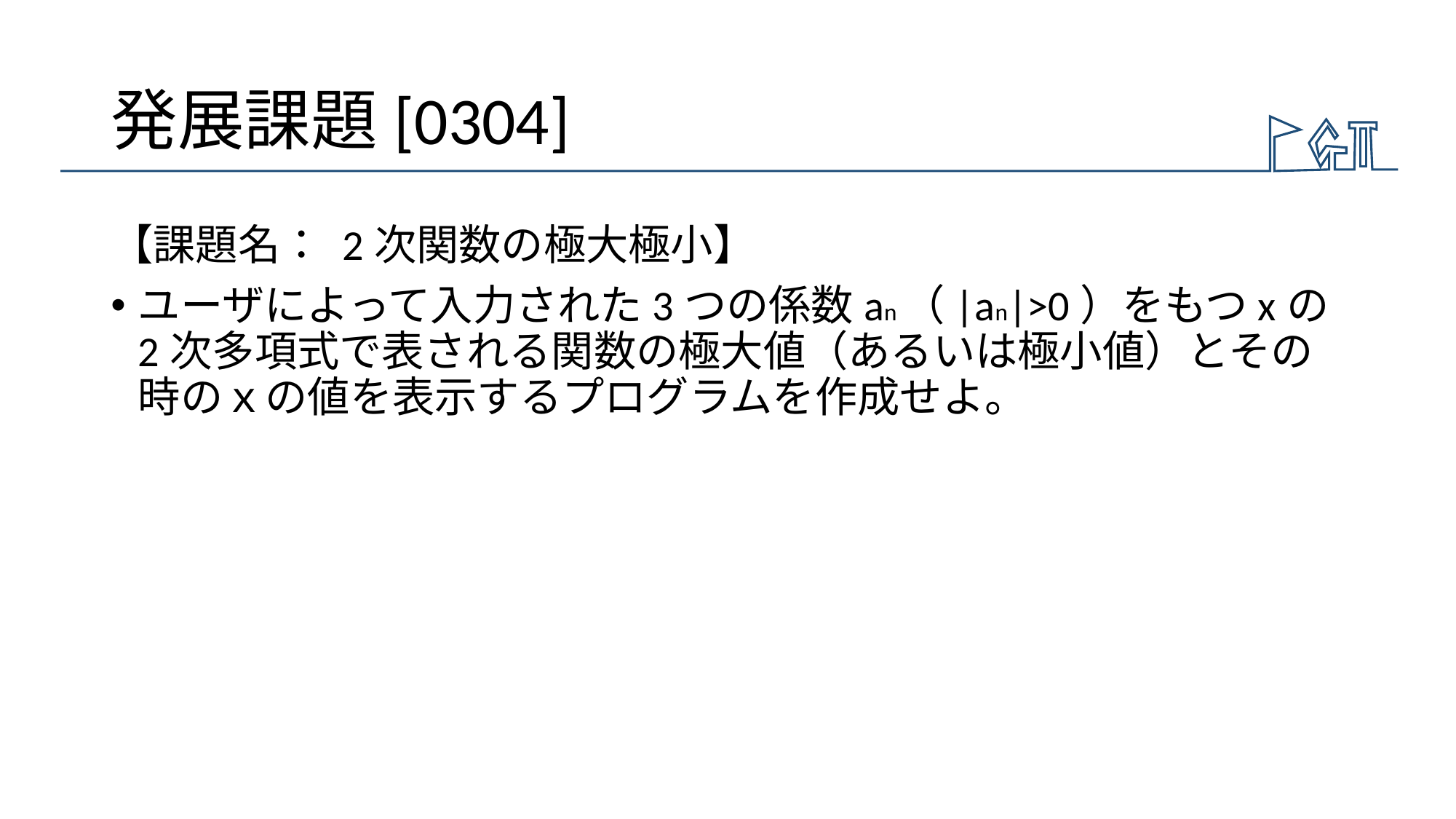

# 発展課題[0304]
【課題名： 2次関数の極大極小】
ユーザによって入力された3つの係数an（|an|>0）をもつxの2次多項式で表される関数の極大値（あるいは極小値）とその時のｘの値を表示するプログラムを作成せよ。